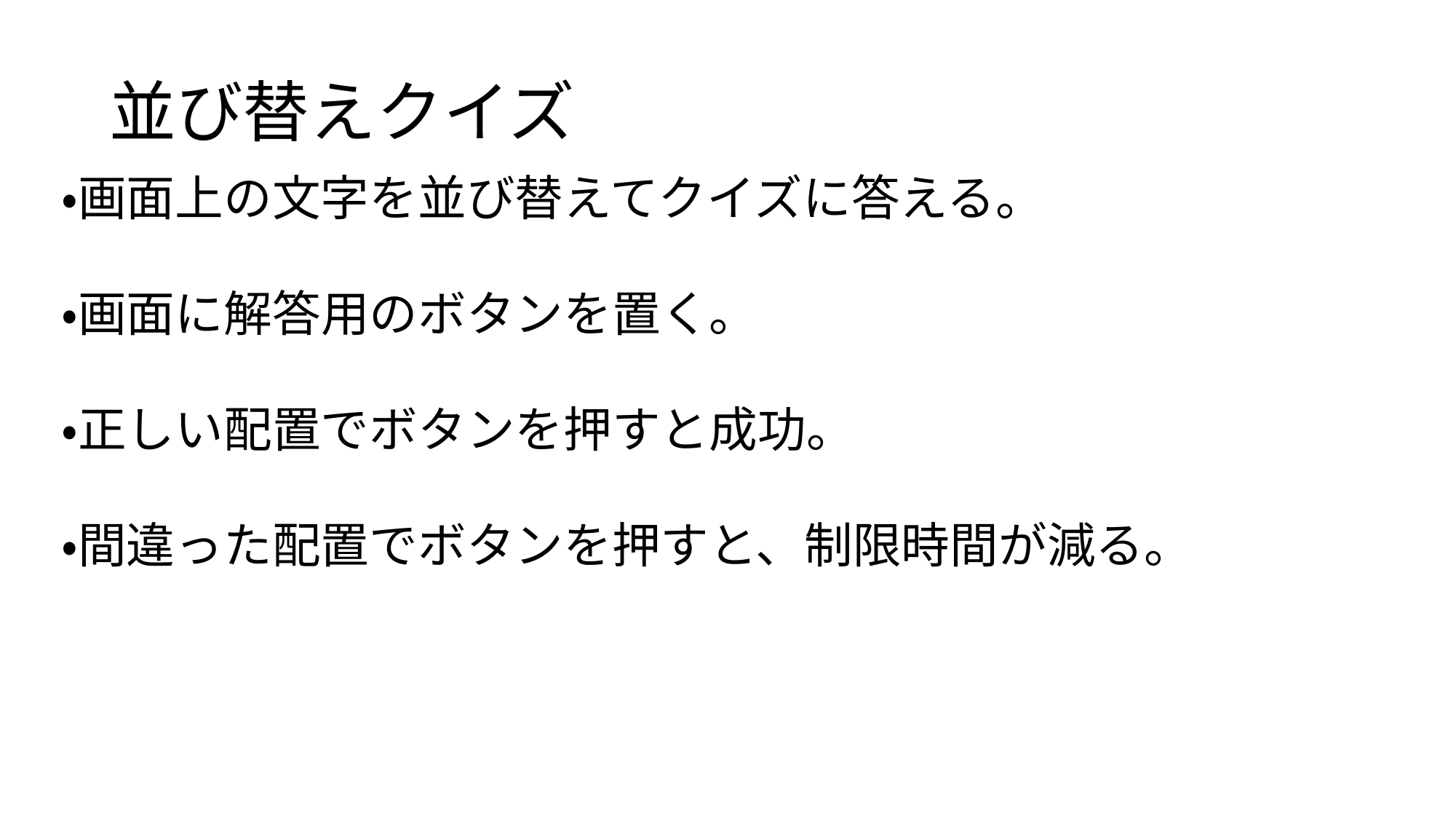

# 並び替えクイズ
・画面上の文字を並び替えてクイズに答える。

・画面に解答用のボタンを置く。

・正しい配置でボタンを押すと成功。

・間違った配置でボタンを押すと、制限時間が減る。